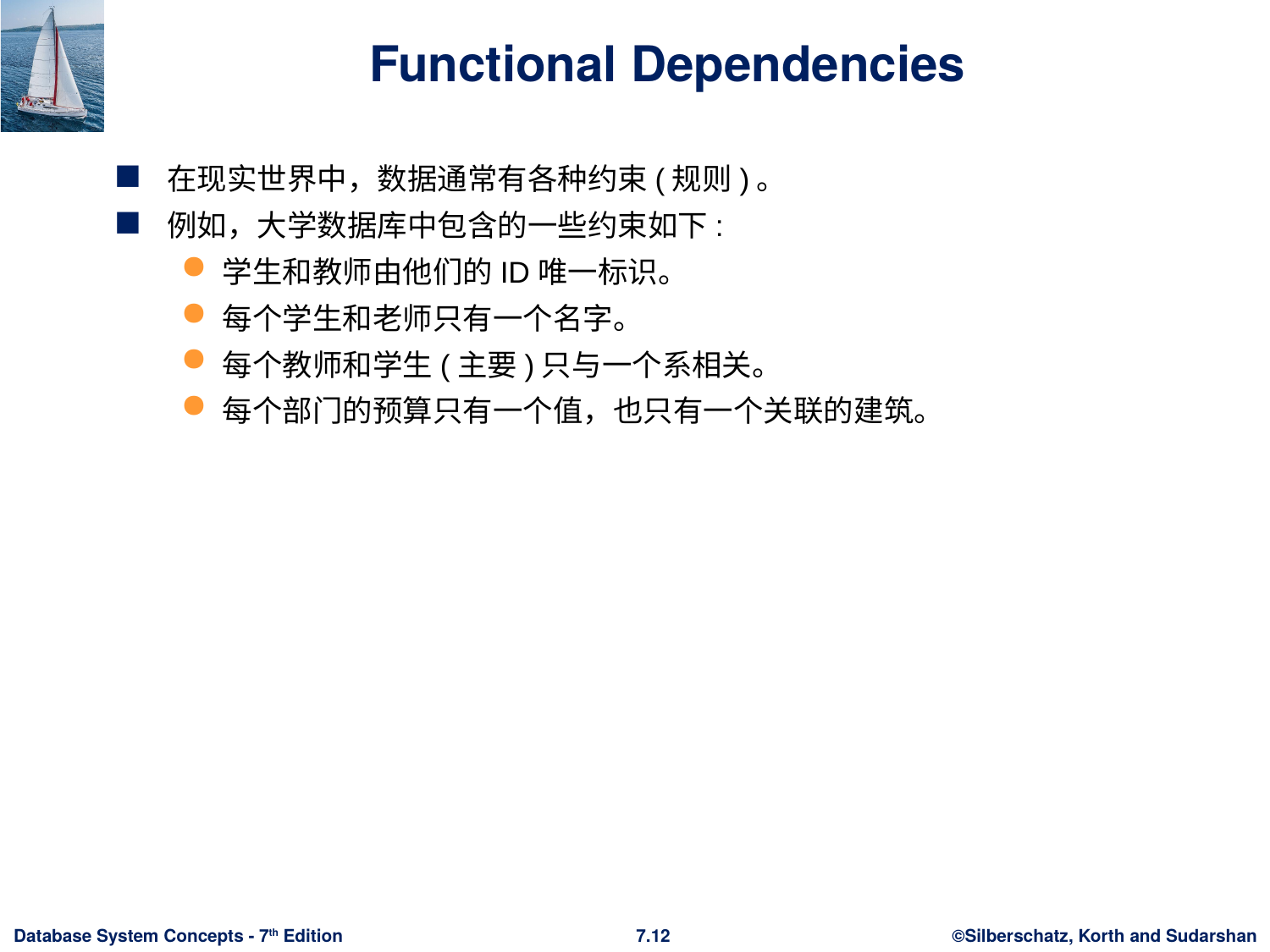

# Functional Dependencies
在现实世界中，数据通常有各种约束(规则)。
例如，大学数据库中包含的一些约束如下:
学生和教师由他们的ID唯一标识。
每个学生和老师只有一个名字。
每个教师和学生(主要)只与一个系相关。
每个部门的预算只有一个值，也只有一个关联的建筑。